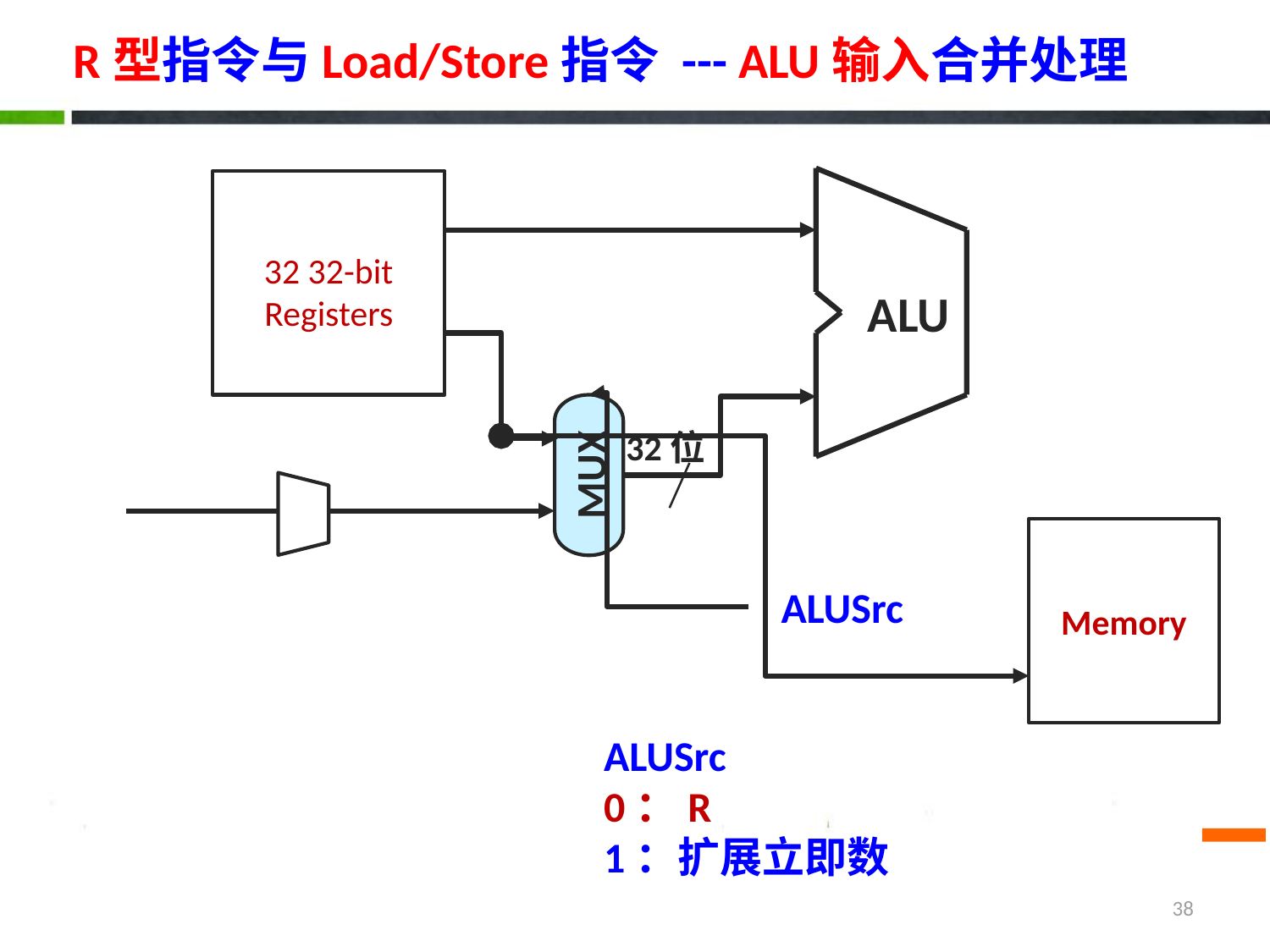

# R型指令与Load/Store指令 --- ALU输入合并处理

32 32-bit
Registers
ALU
32位
MUX

Memory
ALUSrc
ALUSrc
0：R
1：扩展立即数
38